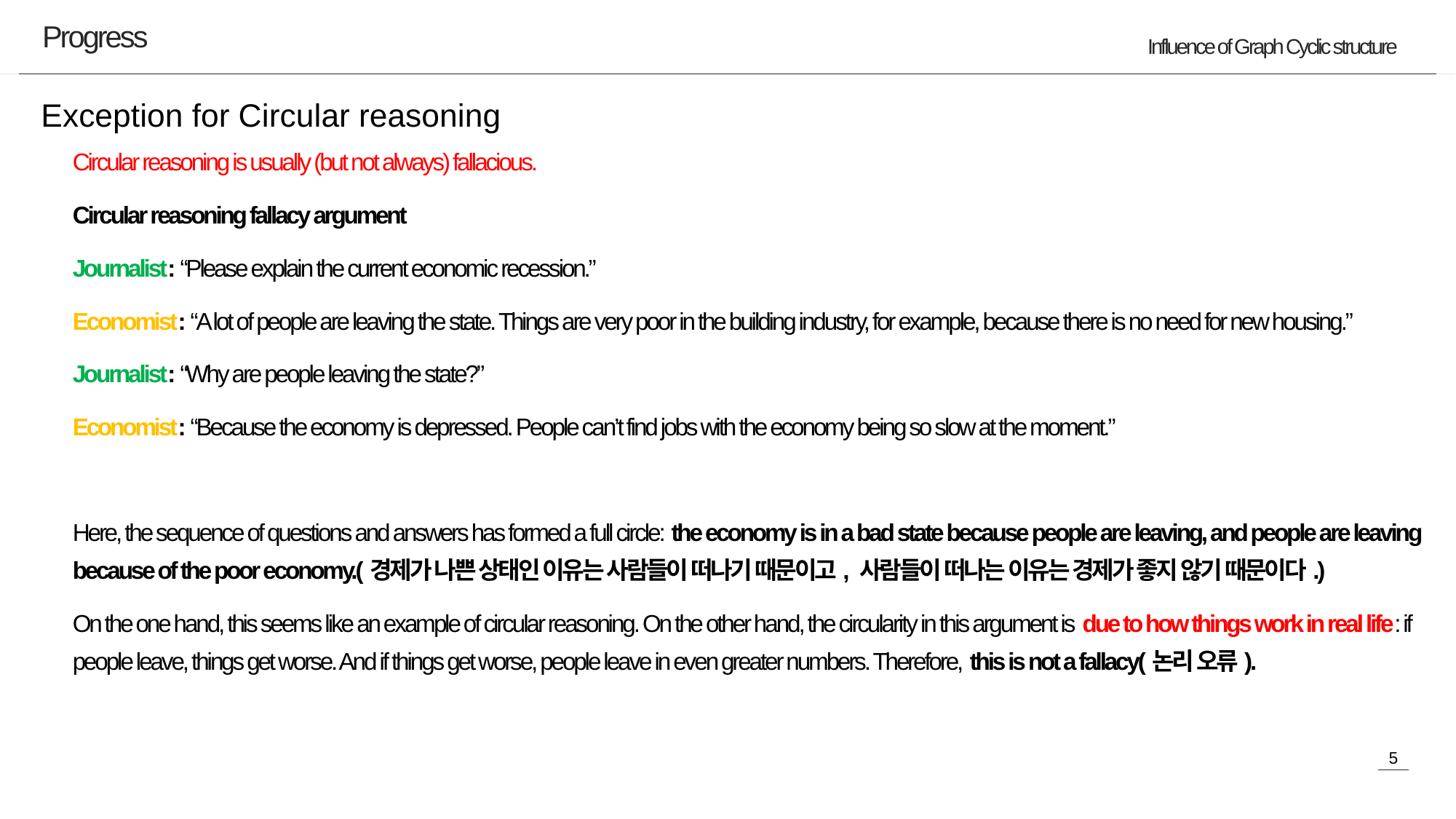

Progress
Exception for Circular reasoning
Circular reasoning is usually (but not always) fallacious.
Circular reasoning fallacy argument
Journalist: “Please explain the current economic recession.”
Economist: “A lot of people are leaving the state. Things are very poor in the building industry, for example, because there is no need for new housing.”
Journalist: “Why are people leaving the state?”
Economist: “Because the economy is depressed. People can’t find jobs with the economy being so slow at the moment.”

Here, the sequence of questions and answers has formed a full circle: the economy is in a bad state because people are leaving, and people are leaving because of the poor economy.(경제가 나쁜 상태인 이유는 사람들이 떠나기 때문이고, 사람들이 떠나는 이유는 경제가 좋지 않기 때문이다.)
On the one hand, this seems like an example of circular reasoning. On the other hand, the circularity in this argument is due to how things work in real life: if people leave, things get worse. And if things get worse, people leave in even greater numbers. Therefore, this is not a fallacy(논리 오류).